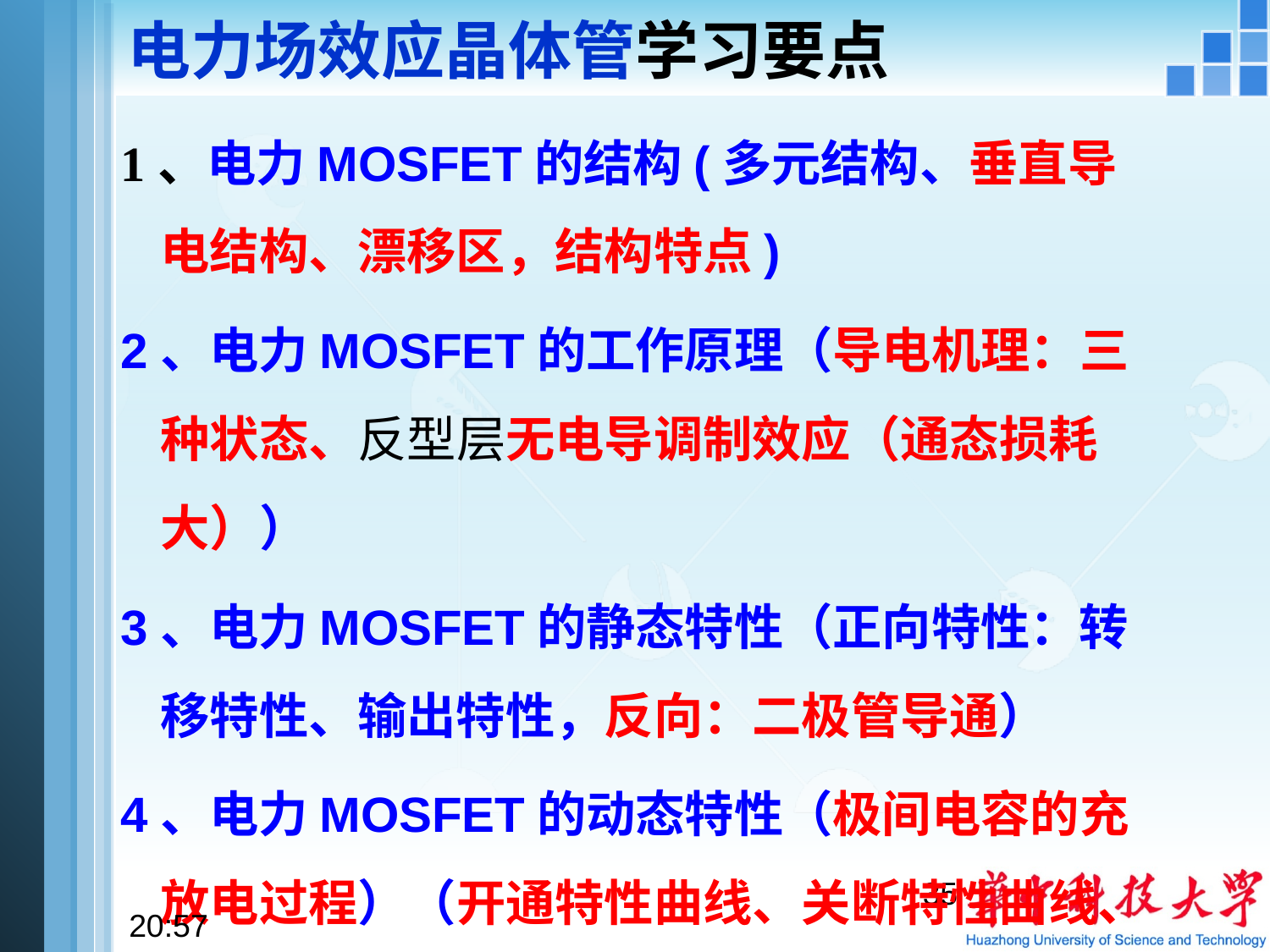

电力场效应晶体管学习要点
1、电力MOSFET的结构(多元结构、垂直导电结构、漂移区，结构特点)
2、电力MOSFET的工作原理（导电机理：三种状态、反型层无电导调制效应（通态损耗大））
3、电力MOSFET的静态特性（正向特性：转移特性、输出特性，反向：二极管导通）
4、电力MOSFET的动态特性（极间电容的充放电过程）（开通特性曲线、关断特性曲线、开关速度特点及影响因素）

35
20:57